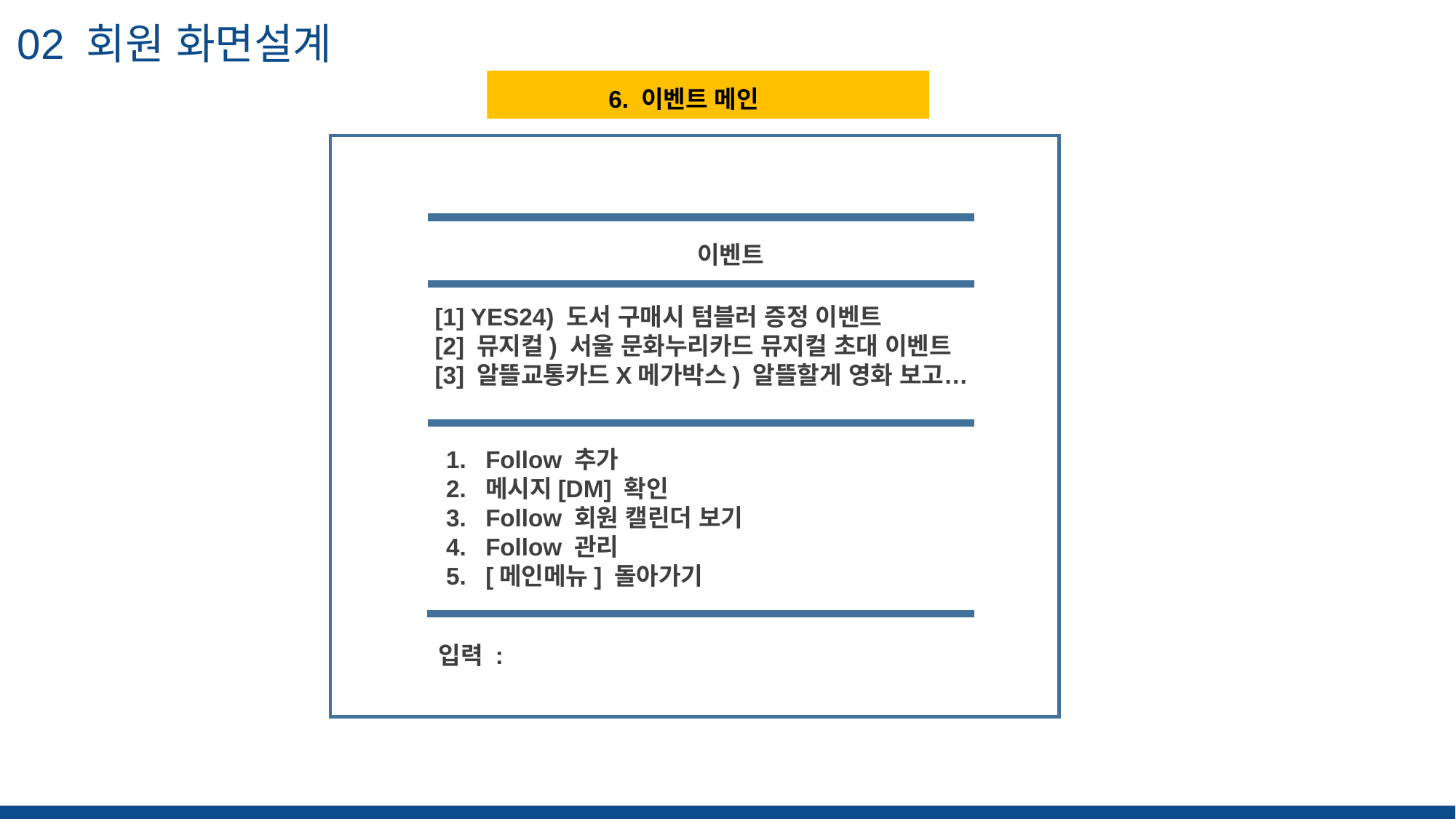

02 회원 화면설계

 6. 이벤트 메인
“ 해당 슬라이드의 핵심 을 적어주세요 ”

	             이벤트
[1] YES24) 도서 구매시 텀블러 증정 이벤트
[2] 뮤지컬) 서울 문화누리카드 뮤지컬 초대 이벤트
[3] 알뜰교통카드X메가박스) 알뜰할게 영화 보고…
Follow 추가
메시지[DM] 확인
Follow 회원 캘린더 보기
Follow 관리
[메인메뉴] 돌아가기
입력 :